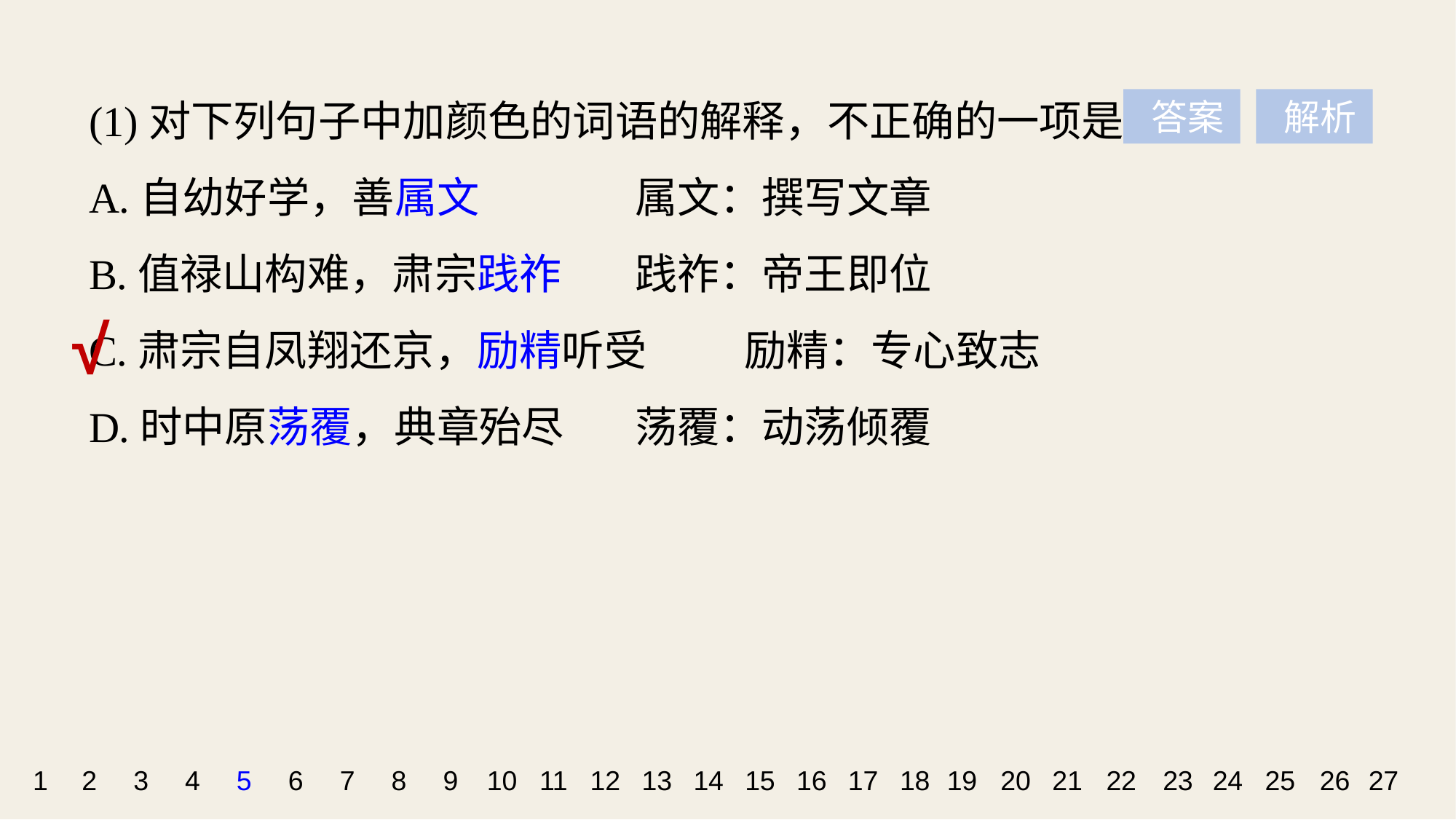

(1)对下列句子中加颜色的词语的解释，不正确的一项是
A.自幼好学，善属文　		属文：撰写文章
B.值禄山构难，肃宗践祚  	践祚：帝王即位
C.肃宗自凤翔还京，励精听受 	励精：专心致志
D.时中原荡覆，典章殆尽  	荡覆：动荡倾覆
 答案
 解析
√
1
2
3
4
5
6
7
8
9
10
11
12
13
14
15
16
17
18
19
20
21
22
23
24
25
26
27